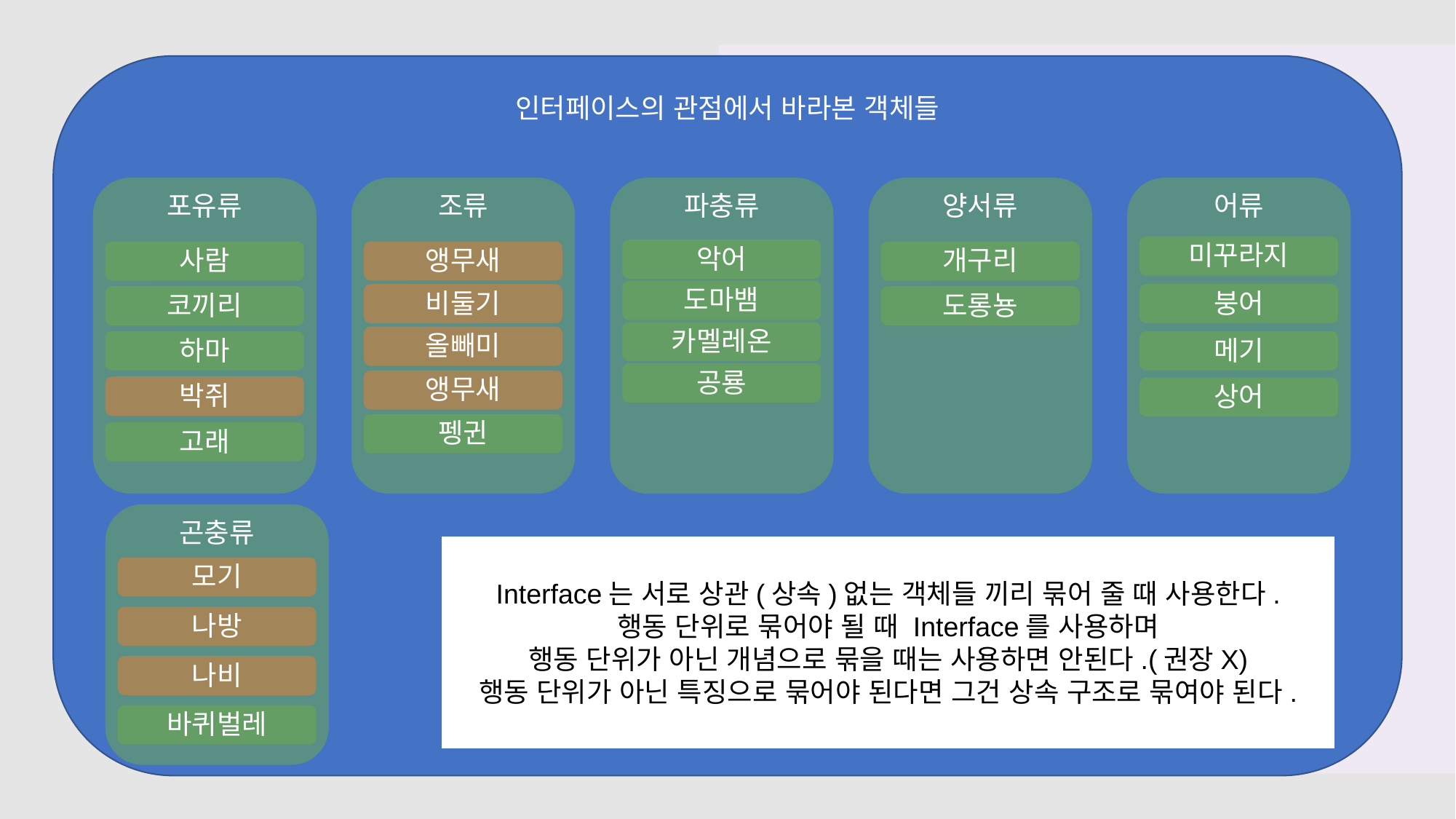

인터페이스의 관점에서 바라본 객체들
포유류
조류
파충류
양서류
어류
미꾸라지
악어
사람
앵무새
개구리
도마뱀
비둘기
붕어
코끼리
도롱뇽
카멜레온
올빼미
하마
메기
공룡
앵무새
박쥐
상어
펭귄
고래
곤충류
모기
나방
나비
바퀴벌레
Interface는 서로 상관(상속)없는 객체들 끼리 묶어 줄 때 사용한다.
행동 단위로 묶어야 될 때 Interface를 사용하며
행동 단위가 아닌 개념으로 묶을 때는 사용하면 안된다.(권장X)
행동 단위가 아닌 특징으로 묶어야 된다면 그건 상속 구조로 묶여야 된다.